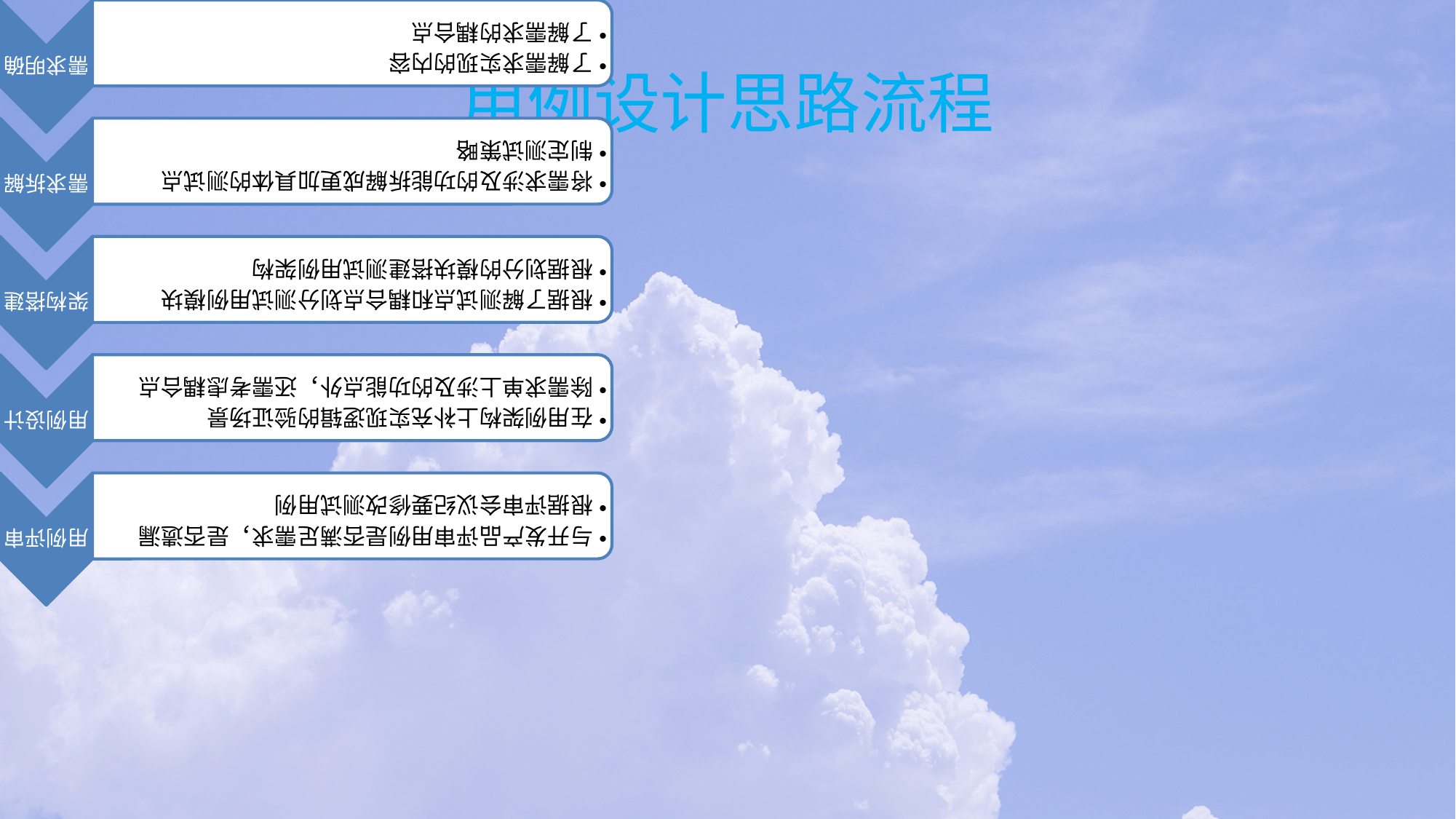

# 用例设计思路流程
需求明确
了解需求实现的内容
了解需求的耦合点
需求拆解
将需求涉及的功能拆解成更加具体的测试点
制定测试策略
架构搭建
根据了解测试点和耦合点划分测试用例模块
根据划分的模块搭建测试用例架构
用例设计
在用例架构上补充实现逻辑的验证场景
除需求单上涉及的功能点外，还需考虑耦合点
用例评审
与开发产品评审用例是否满足需求，是否遗漏
根据评审会议纪要修改测试用例